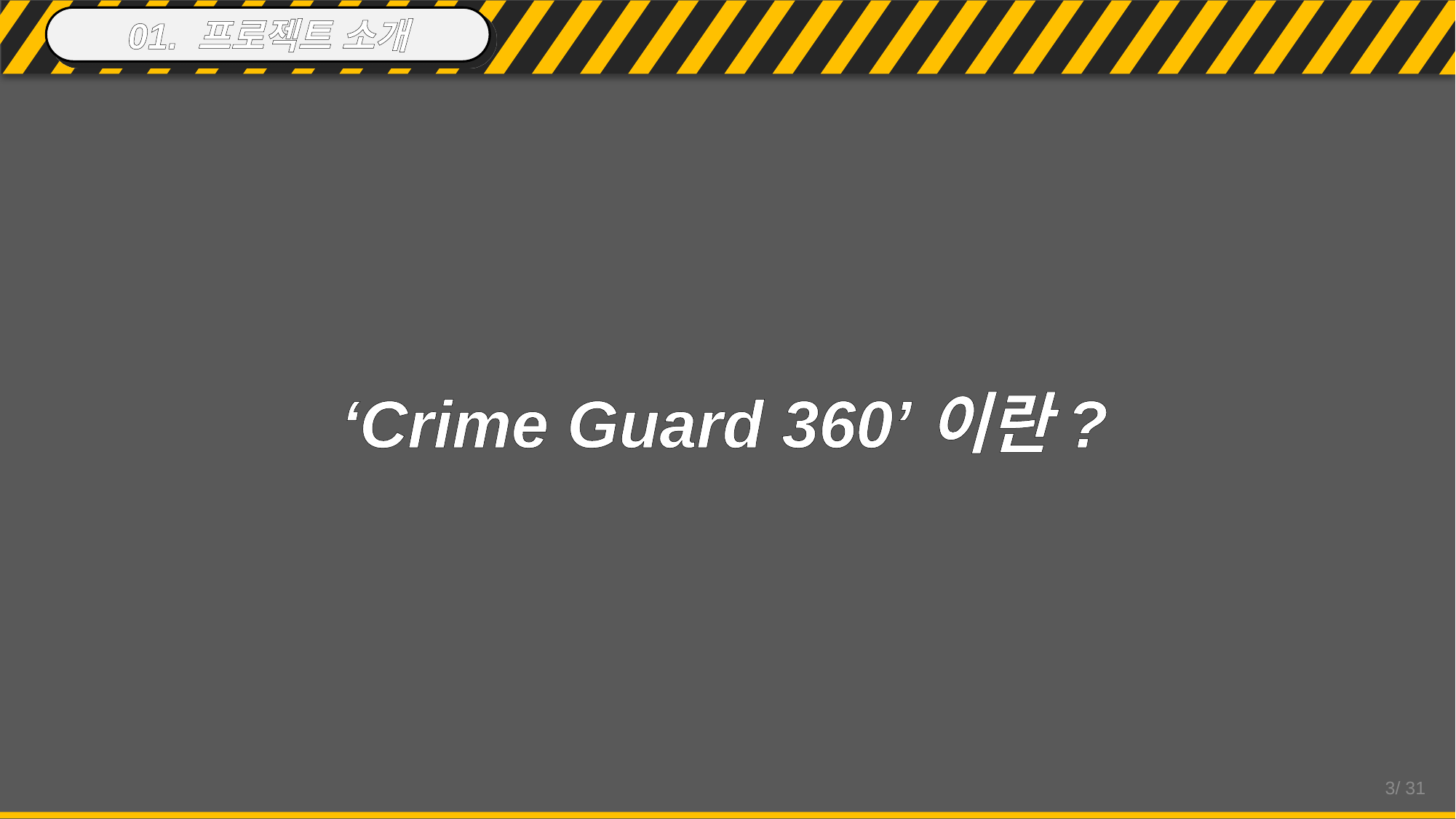

01. 프로젝트 소개
‘Crime Guard 360’이란?
3/ 31